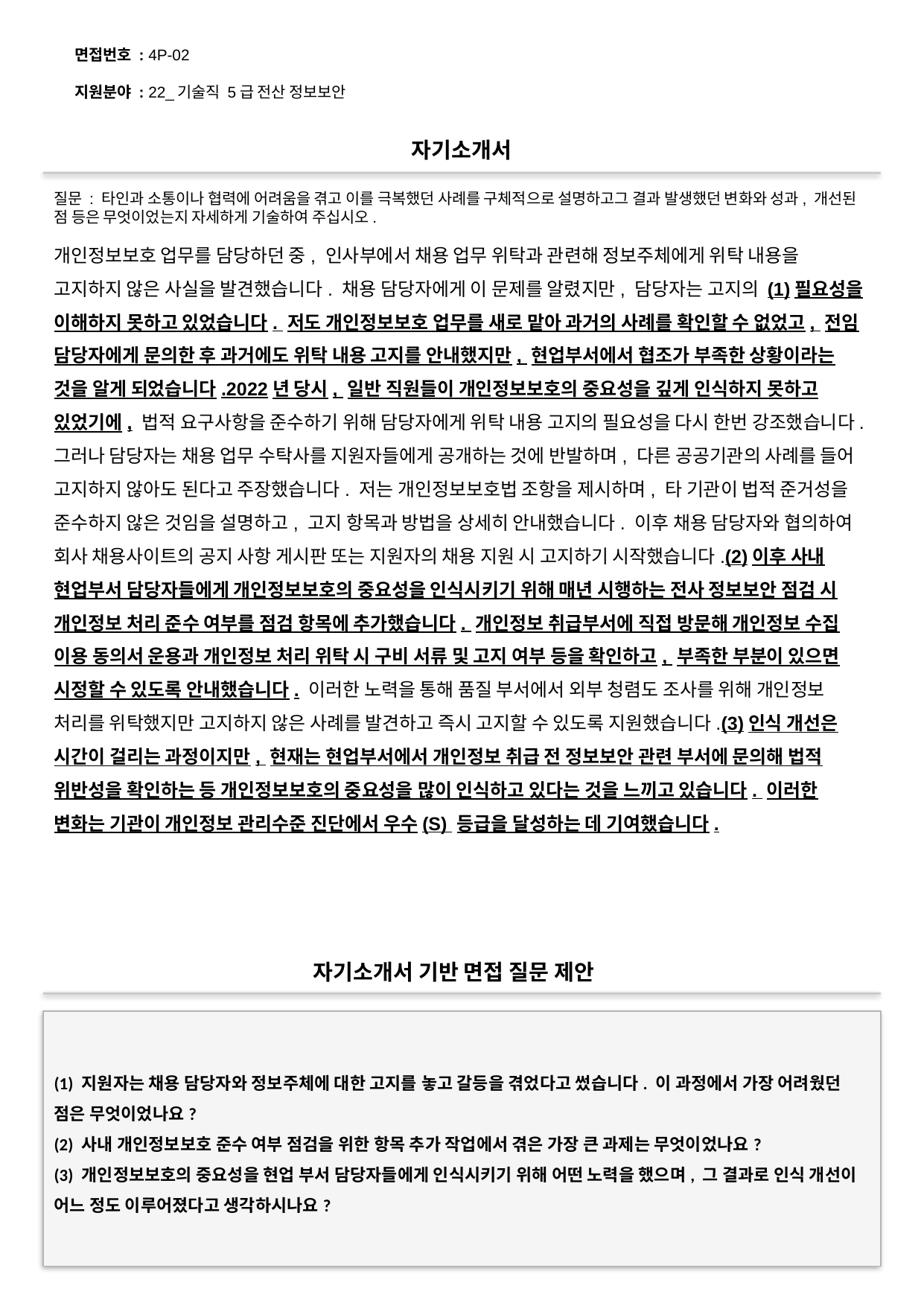

면접번호 : 4P-02

지원분야 : 22_기술직 5급 전산 정보보안
#

자기소개서

질문 : 타인과 소통이나 협력에 어려움을 겪고 이를 극복했던 사례를 구체적으로 설명하고그 결과 발생했던 변화와 성과, 개선된 점 등은 무엇이었는지 자세하게 기술하여 주십시오.

개인정보보호 업무를 담당하던 중, 인사부에서 채용 업무 위탁과 관련해 정보주체에게 위탁 내용을 고지하지 않은 사실을 발견했습니다. 채용 담당자에게 이 문제를 알렸지만, 담당자는 고지의 (1)필요성을 이해하지 못하고 있었습니다. 저도 개인정보보호 업무를 새로 맡아 과거의 사례를 확인할 수 없었고, 전임 담당자에게 문의한 후 과거에도 위탁 내용 고지를 안내했지만, 현업부서에서 협조가 부족한 상황이라는 것을 알게 되었습니다.2022년 당시, 일반 직원들이 개인정보보호의 중요성을 깊게 인식하지 못하고 있었기에, 법적 요구사항을 준수하기 위해 담당자에게 위탁 내용 고지의 필요성을 다시 한번 강조했습니다. 그러나 담당자는 채용 업무 수탁사를 지원자들에게 공개하는 것에 반발하며, 다른 공공기관의 사례를 들어 고지하지 않아도 된다고 주장했습니다. 저는 개인정보보호법 조항을 제시하며, 타 기관이 법적 준거성을 준수하지 않은 것임을 설명하고, 고지 항목과 방법을 상세히 안내했습니다. 이후 채용 담당자와 협의하여 회사 채용사이트의 공지 사항 게시판 또는 지원자의 채용 지원 시 고지하기 시작했습니다.(2)이후 사내 현업부서 담당자들에게 개인정보보호의 중요성을 인식시키기 위해 매년 시행하는 전사 정보보안 점검 시 개인정보 처리 준수 여부를 점검 항목에 추가했습니다. 개인정보 취급부서에 직접 방문해 개인정보 수집 이용 동의서 운용과 개인정보 처리 위탁 시 구비 서류 및 고지 여부 등을 확인하고, 부족한 부분이 있으면 시정할 수 있도록 안내했습니다. 이러한 노력을 통해 품질 부서에서 외부 청렴도 조사를 위해 개인정보 처리를 위탁했지만 고지하지 않은 사례를 발견하고 즉시 고지할 수 있도록 지원했습니다.(3)인식 개선은 시간이 걸리는 과정이지만, 현재는 현업부서에서 개인정보 취급 전 정보보안 관련 부서에 문의해 법적 위반성을 확인하는 등 개인정보보호의 중요성을 많이 인식하고 있다는 것을 느끼고 있습니다. 이러한 변화는 기관이 개인정보 관리수준 진단에서 우수(S) 등급을 달성하는 데 기여했습니다.

자기소개서 기반 면접 질문 제안

(1) 지원자는 채용 담당자와 정보주체에 대한 고지를 놓고 갈등을 겪었다고 썼습니다. 이 과정에서 가장 어려웠던 점은 무엇이었나요?
(2) 사내 개인정보보호 준수 여부 점검을 위한 항목 추가 작업에서 겪은 가장 큰 과제는 무엇이었나요?
(3) 개인정보보호의 중요성을 현업 부서 담당자들에게 인식시키기 위해 어떤 노력을 했으며, 그 결과로 인식 개선이 어느 정도 이루어졌다고 생각하시나요?